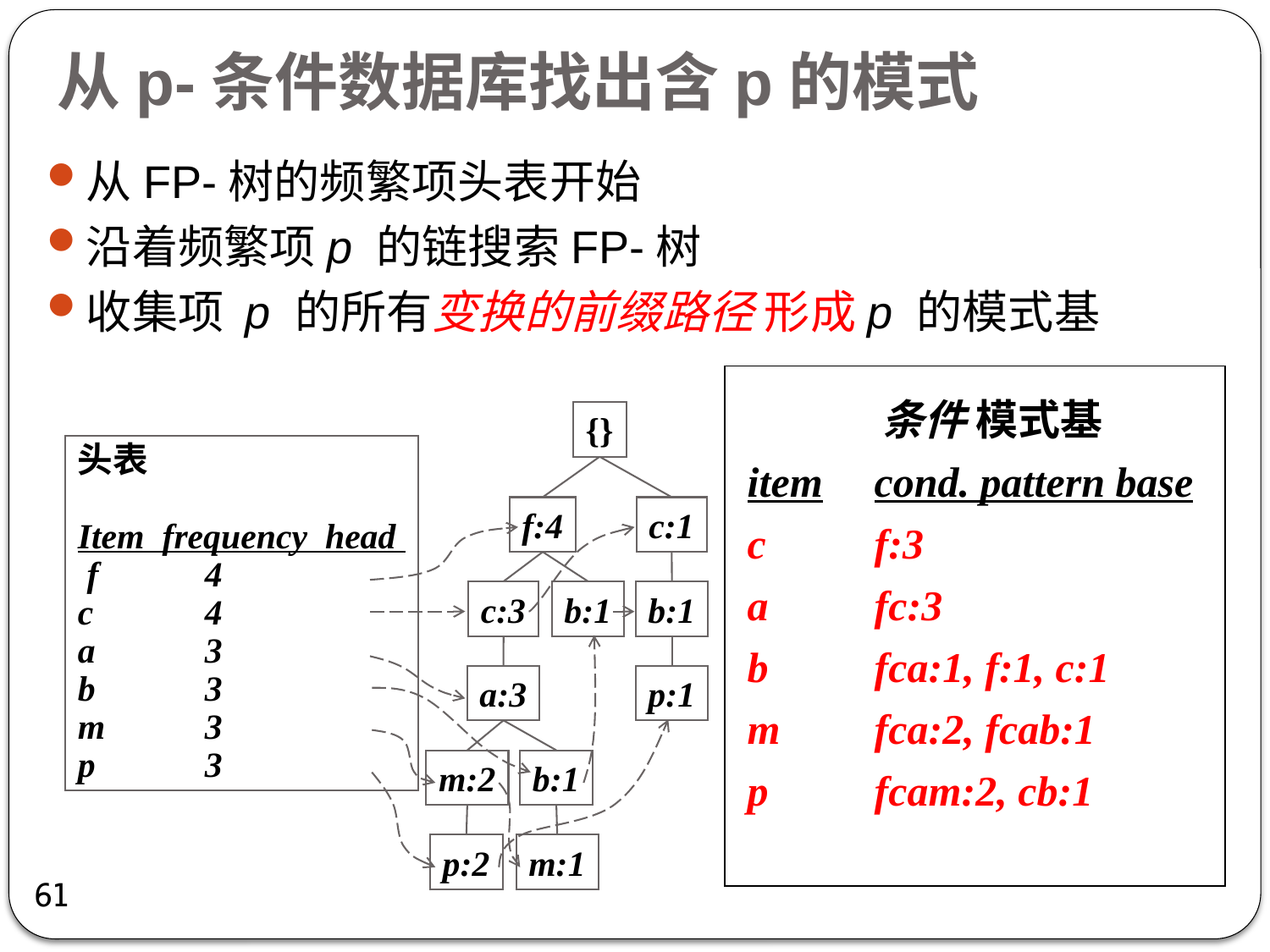

# 从p-条件数据库找出含p的模式
从FP-树的频繁项头表开始
沿着频繁项p 的链搜索FP-树
收集项 p 的所有变换的前缀路径 形成p 的模式基

             条件 模式基
item	cond. pattern base
c	f:3
a	fc:3
b	fca:1, f:1, c:1
m	fca:2, fcab:1
p	fcam:2, cb:1
{}
头表

Item  frequency  head
 f	4
c	4
a	3
b	3
m	3
p	3
f:4
c:1

c:3
b:1
b:1

a:3
p:1

m:2
b:1

p:2
m:1
61